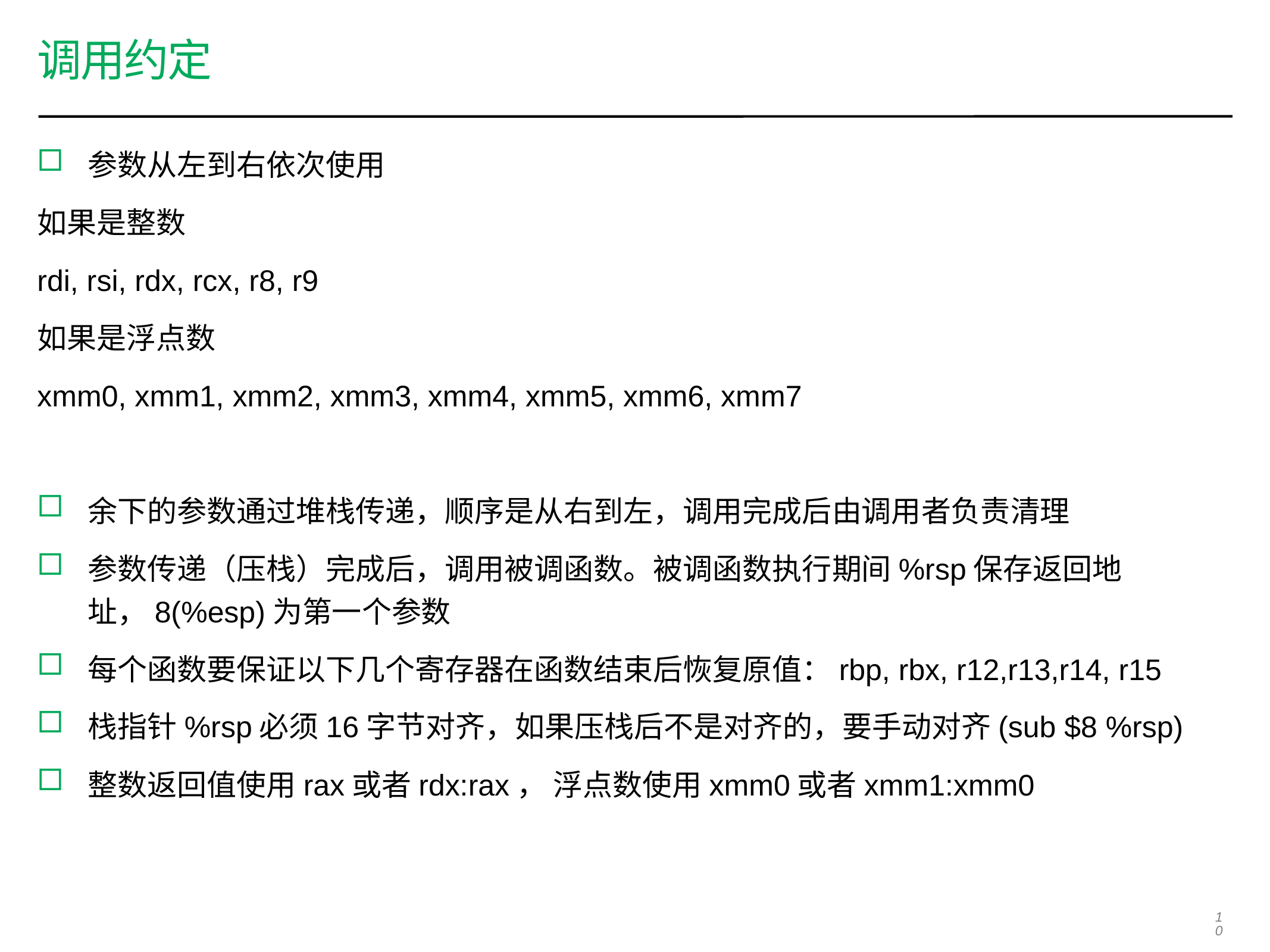

# 调用约定
参数从左到右依次使用
如果是整数
rdi, rsi, rdx, rcx, r8, r9
如果是浮点数
xmm0, xmm1, xmm2, xmm3, xmm4, xmm5, xmm6, xmm7

余下的参数通过堆栈传递，顺序是从右到左，调用完成后由调用者负责清理
参数传递（压栈）完成后，调用被调函数。被调函数执行期间%rsp保存返回地址，8(%esp)为第一个参数
每个函数要保证以下几个寄存器在函数结束后恢复原值：rbp, rbx, r12,r13,r14, r15
栈指针%rsp必须16字节对齐，如果压栈后不是对齐的，要手动对齐(sub $8 %rsp)
整数返回值使用rax或者rdx:rax， 浮点数使用xmm0或者xmm1:xmm0
10